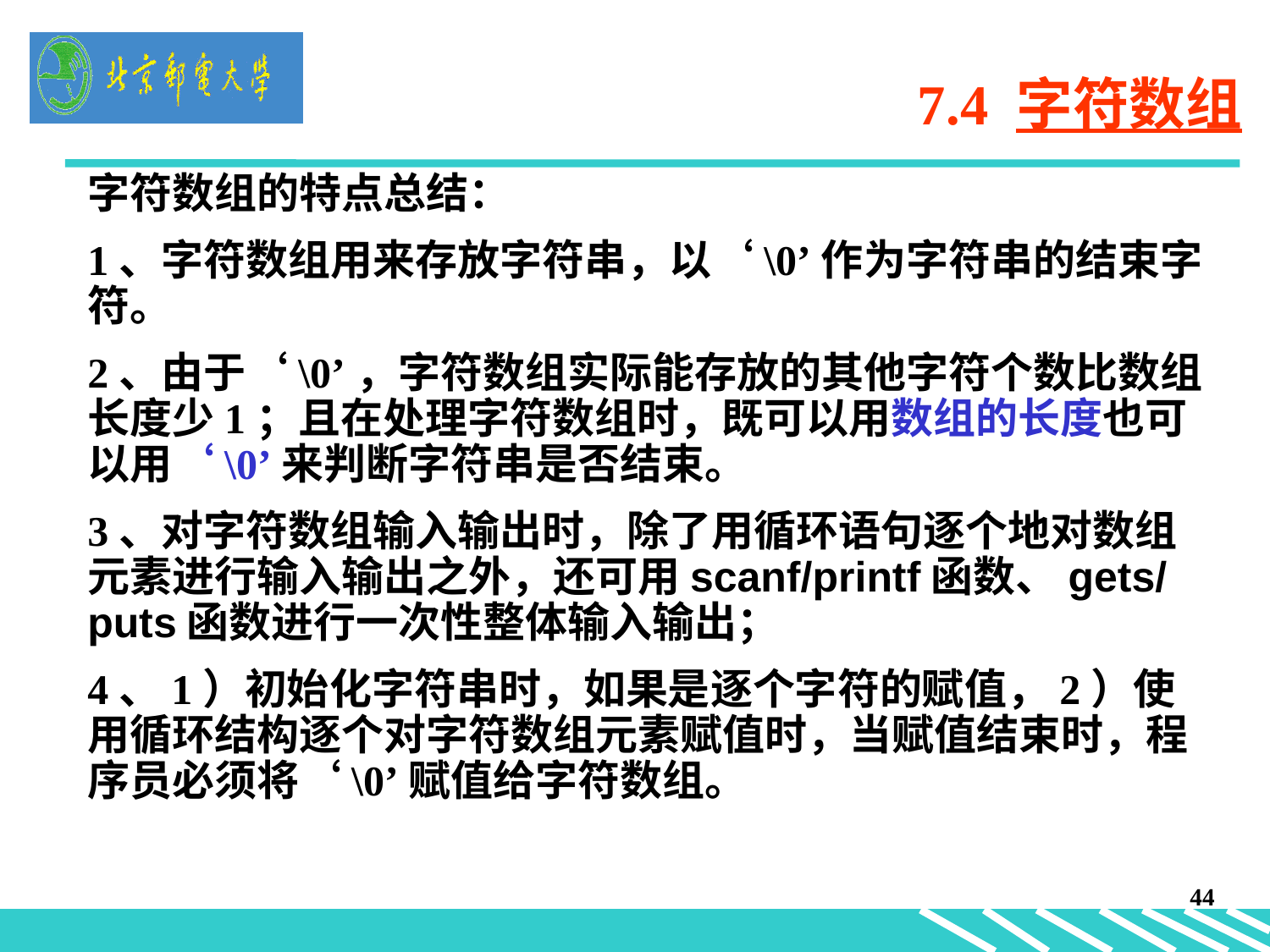

7.4 字符数组
字符数组的特点总结：
1、字符数组用来存放字符串，以‘\0’作为字符串的结束字符。
2、由于‘\0’，字符数组实际能存放的其他字符个数比数组长度少1；且在处理字符数组时，既可以用数组的长度也可以用‘\0’来判断字符串是否结束。
3、对字符数组输入输出时，除了用循环语句逐个地对数组元素进行输入输出之外，还可用scanf/printf函数、gets/puts函数进行一次性整体输入输出；
4、1）初始化字符串时，如果是逐个字符的赋值，2）使用循环结构逐个对字符数组元素赋值时，当赋值结束时，程序员必须将‘\0’赋值给字符数组。
44